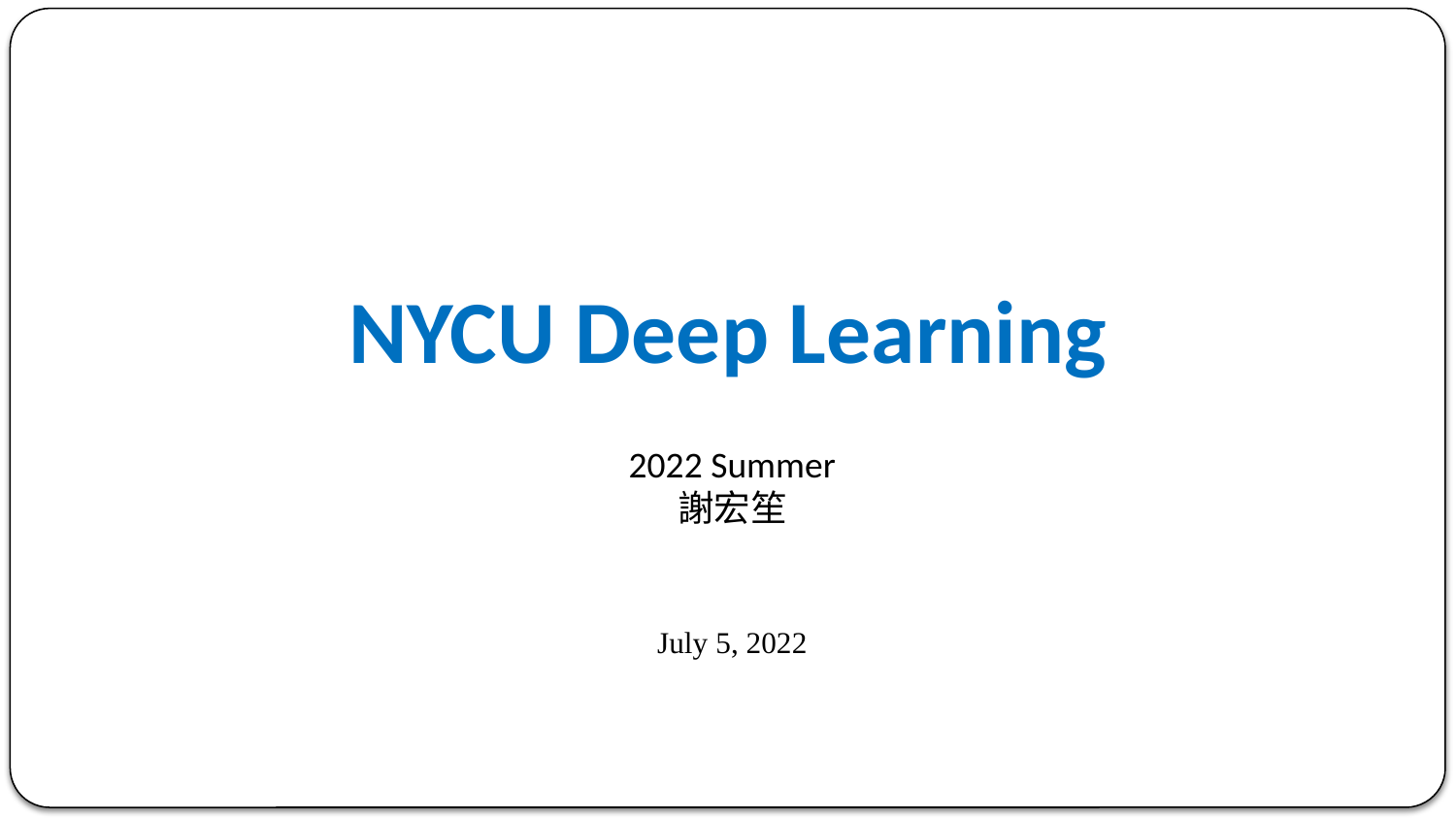

NYCU Deep Learning
2022 Summer
謝宏笙
July 5, 2022